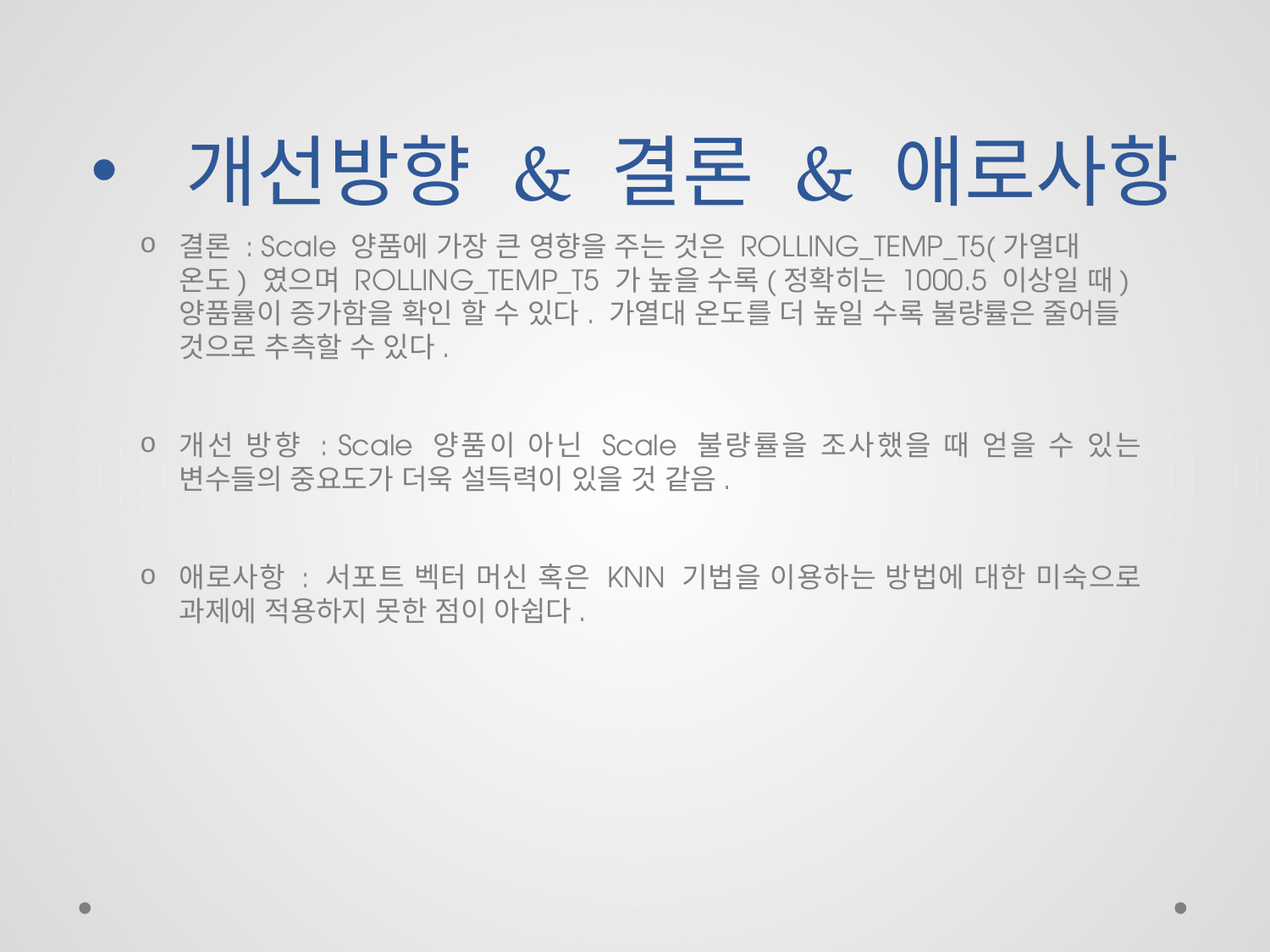

# 개선방향 & 결론 & 애로사항
결론 : Scale 양품에 가장 큰 영향을 주는 것은 ROLLING_TEMP_T5(가열대   온도) 였으며 ROLLING_TEMP_T5 가 높을 수록(정확히는 1000.5 이상일 때)  양품률이 증가함을 확인 할 수 있다. 가열대 온도를 더 높일 수록 불량률은 줄어들 것으로 추측할 수 있다.

개선 방향 : Scale 양품이 아닌 Scale 불량률을 조사했을 때 얻을 수 있는 변수들의 중요도가 더욱 설득력이 있을 것 같음.

애로사항 : 서포트 벡터 머신 혹은 KNN 기법을 이용하는 방법에 대한 미숙으로 과제에 적용하지 못한 점이 아쉽다.